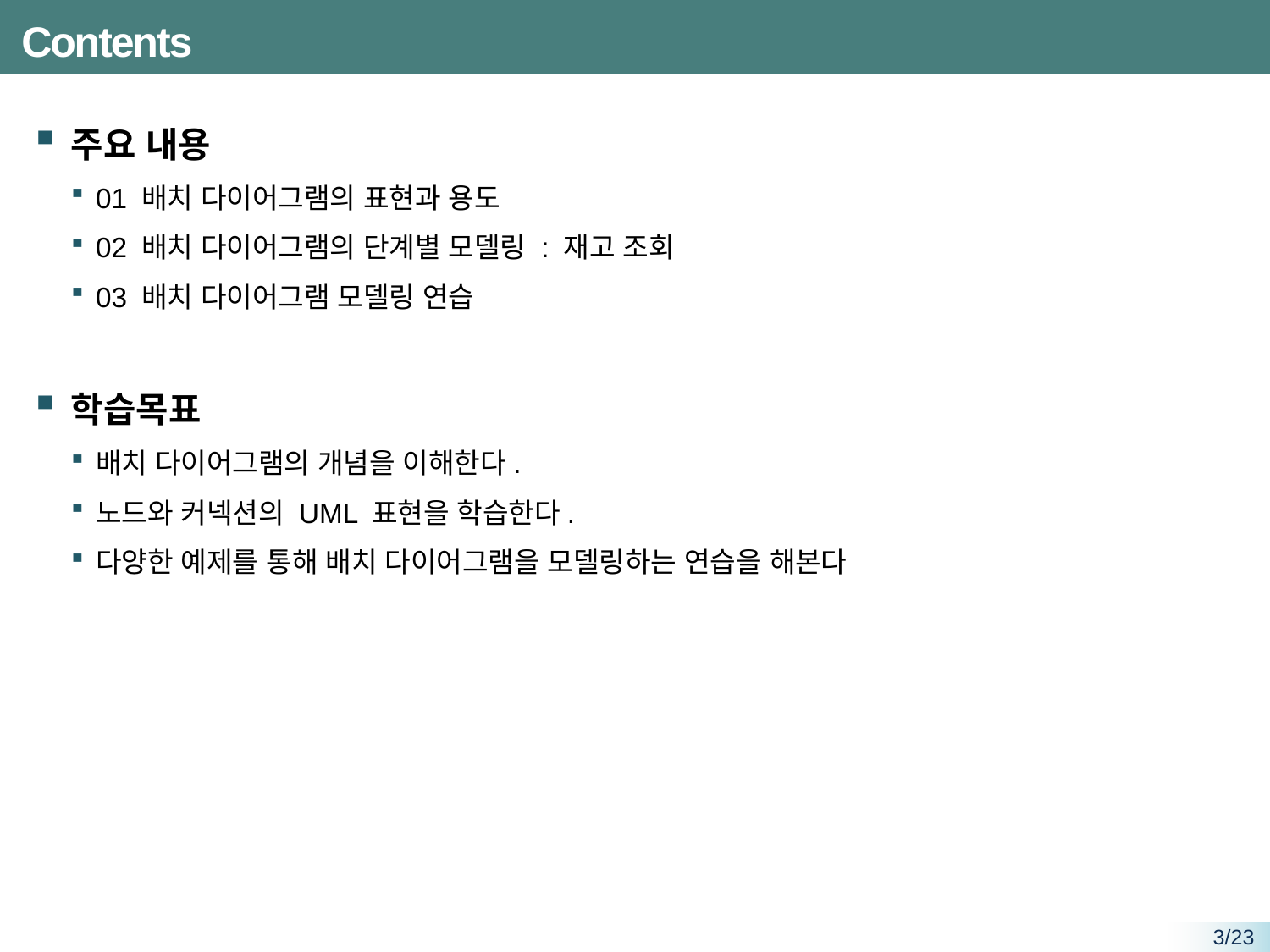

# Contents
주요 내용
01 배치 다이어그램의 표현과 용도
02 배치 다이어그램의 단계별 모델링 : 재고 조회
03 배치 다이어그램 모델링 연습

학습목표
배치 다이어그램의 개념을 이해한다.
노드와 커넥션의 UML 표현을 학습한다.
다양한 예제를 통해 배치 다이어그램을 모델링하는 연습을 해본다